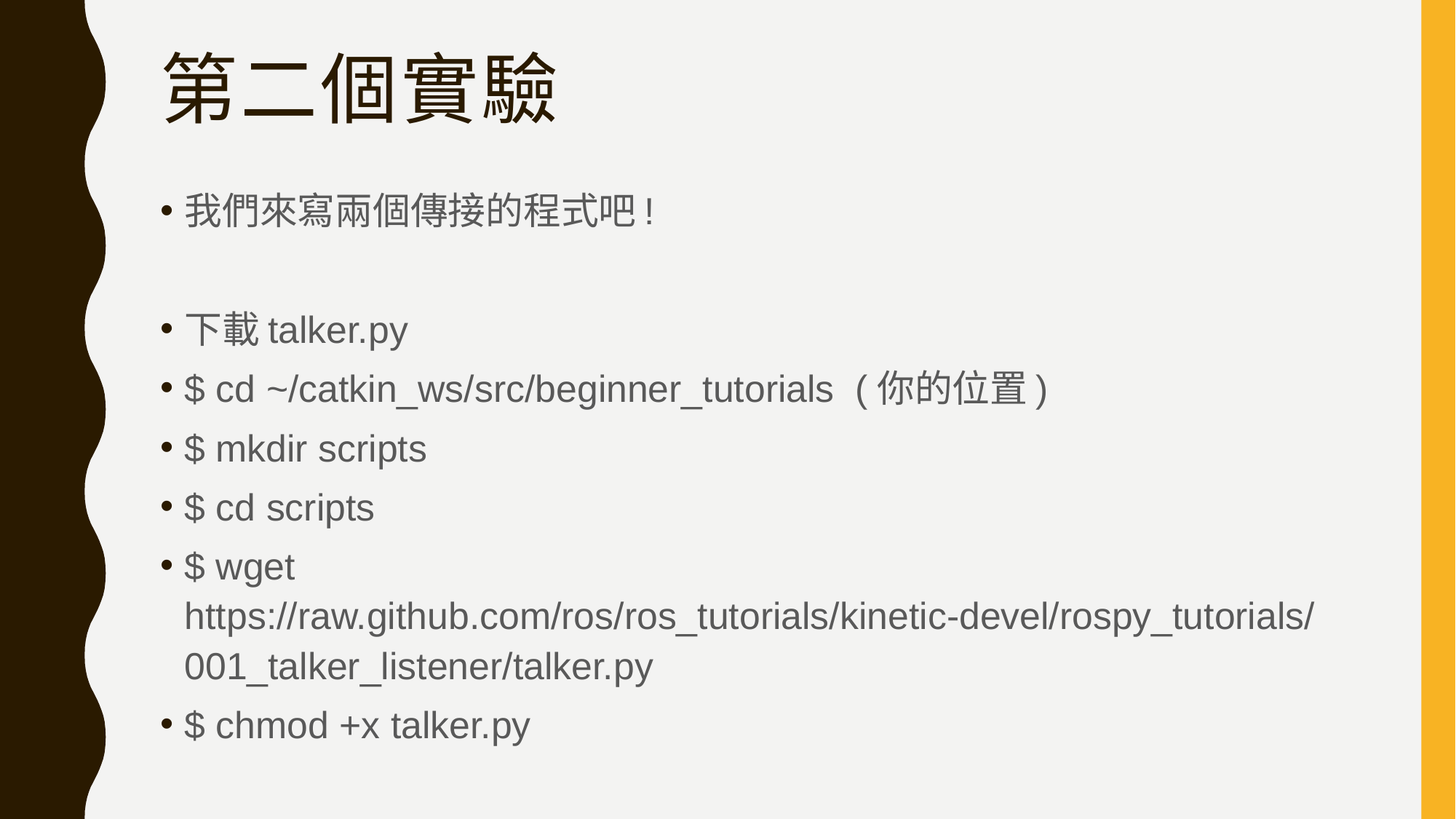

# 第二個實驗
我們來寫兩個傳接的程式吧!

下載talker.py
$ cd ~/catkin_ws/src/beginner_tutorials  (你的位置)
$ mkdir scripts
$ cd scripts
$ wget https://raw.github.com/ros/ros_tutorials/kinetic-devel/rospy_tutorials/001_talker_listener/talker.py
$ chmod +x talker.py